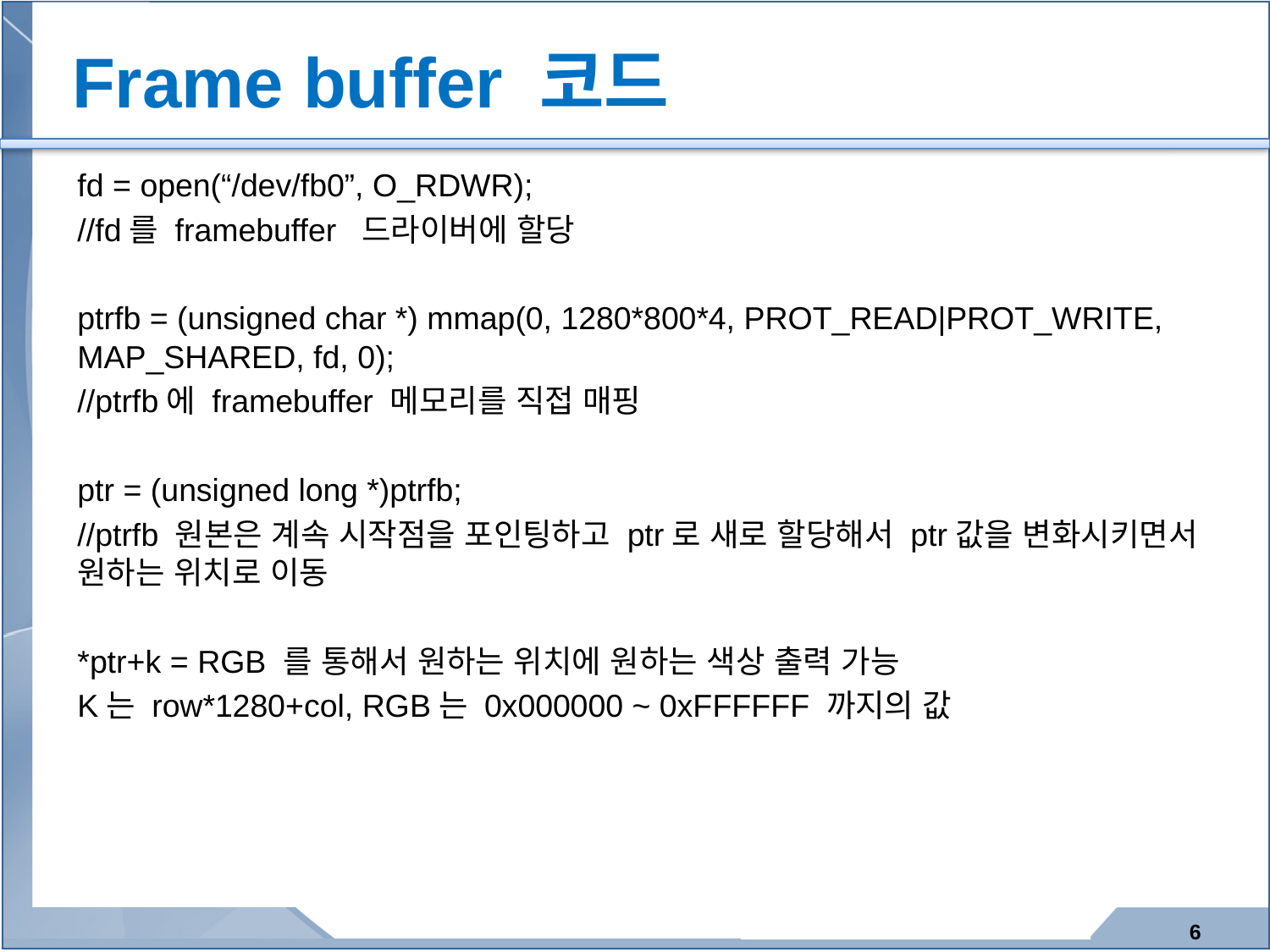

# Frame buffer 코드
fd = open(“/dev/fb0”, O_RDWR);
//fd를 framebuffer  드라이버에 할당

ptrfb = (unsigned char *) mmap(0, 1280*800*4, PROT_READ|PROT_WRITE, MAP_SHARED, fd, 0);
//ptrfb에 framebuffer 메모리를 직접 매핑

ptr = (unsigned long *)ptrfb;
//ptrfb 원본은 계속 시작점을 포인팅하고 ptr로 새로 할당해서 ptr값을 변화시키면서 원하는 위치로 이동

*ptr+k = RGB 를 통해서 원하는 위치에 원하는 색상 출력 가능
K는 row*1280+col, RGB는 0x000000 ~ 0xFFFFFF 까지의 값

6